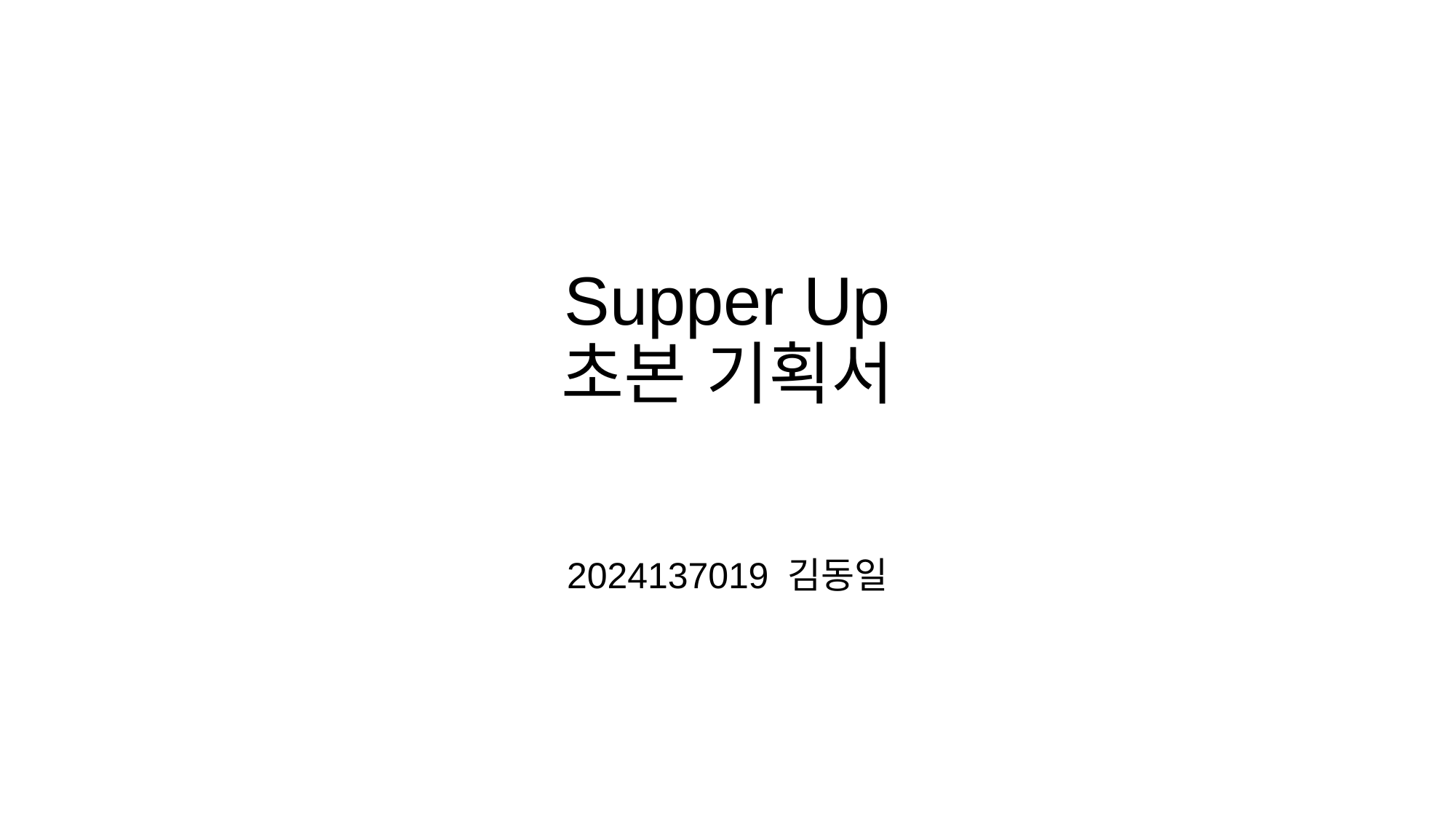

# Supper Up 초본 기획서
2024137019 김동일